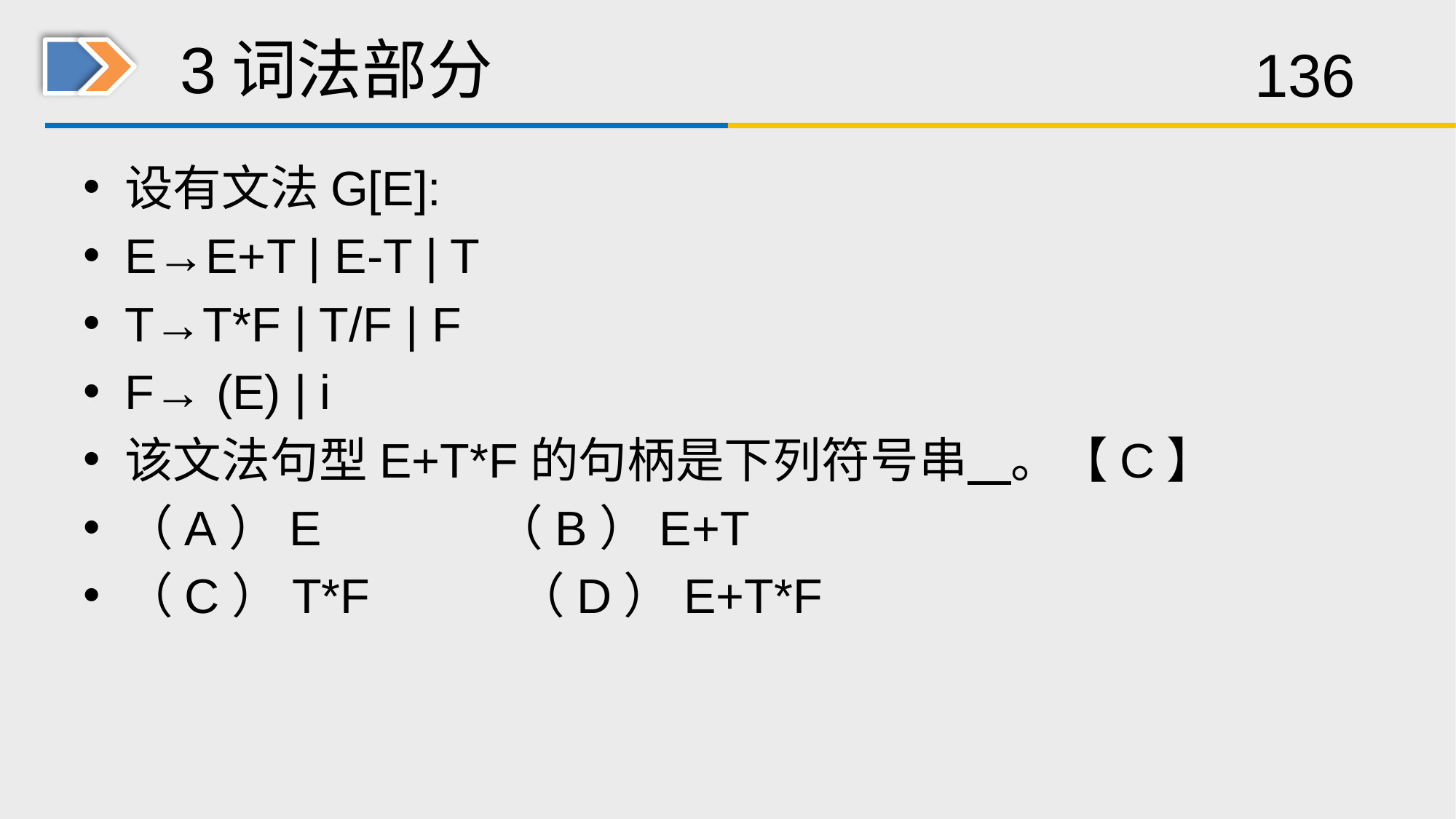

# 3词法部分
136
设有文法G[E]:
E→E+T | E-T | T
T→T*F | T/F | F
F→ (E) | i
该文法句型E+T*F的句柄是下列符号串    。【C】
（A）E            （B）E+T
（C）T*F          （D）E+T*F